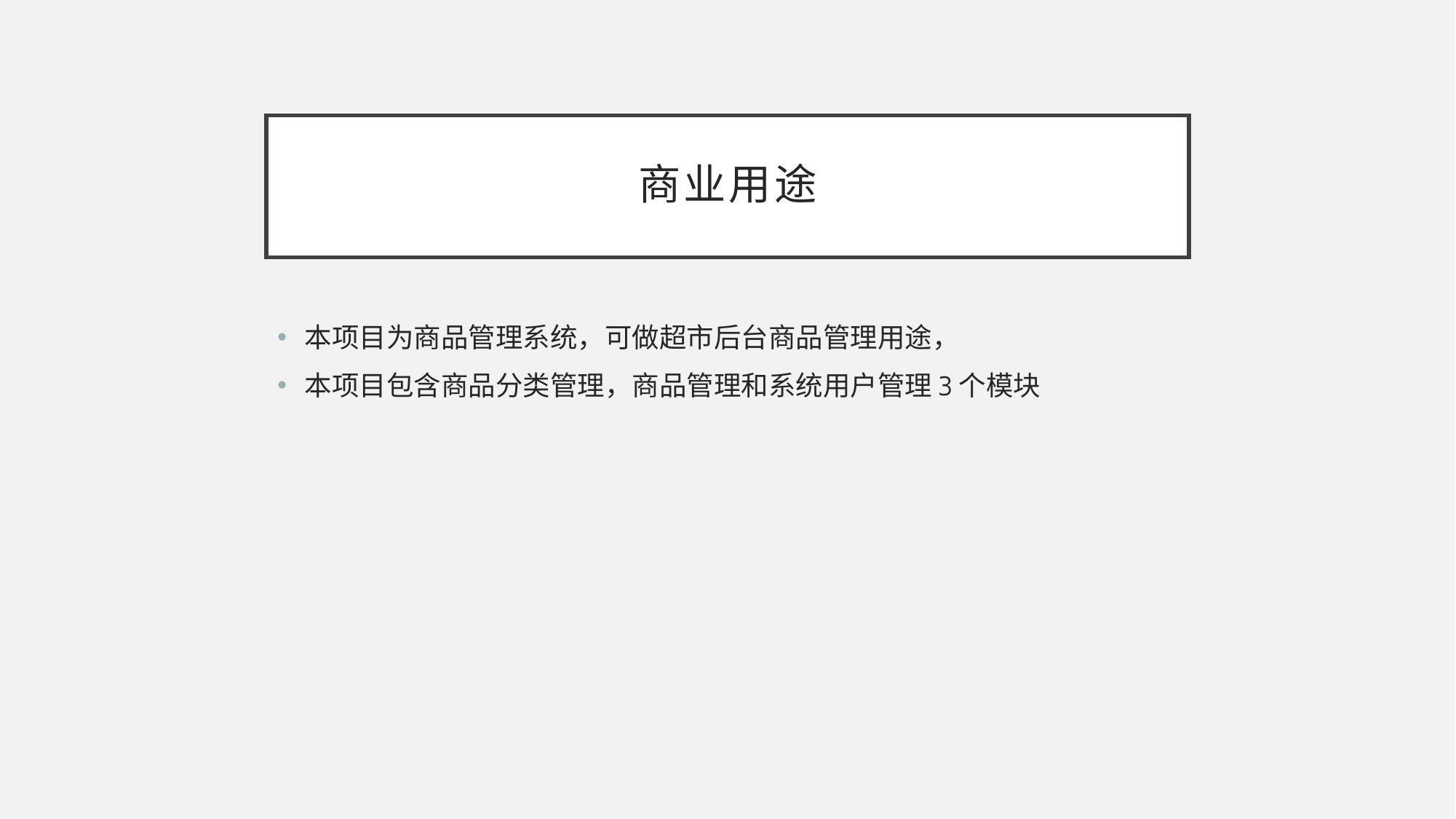

# 商业用途
本项目为商品管理系统，可做超市后台商品管理用途，
本项目包含商品分类管理，商品管理和系统用户管理3个模块